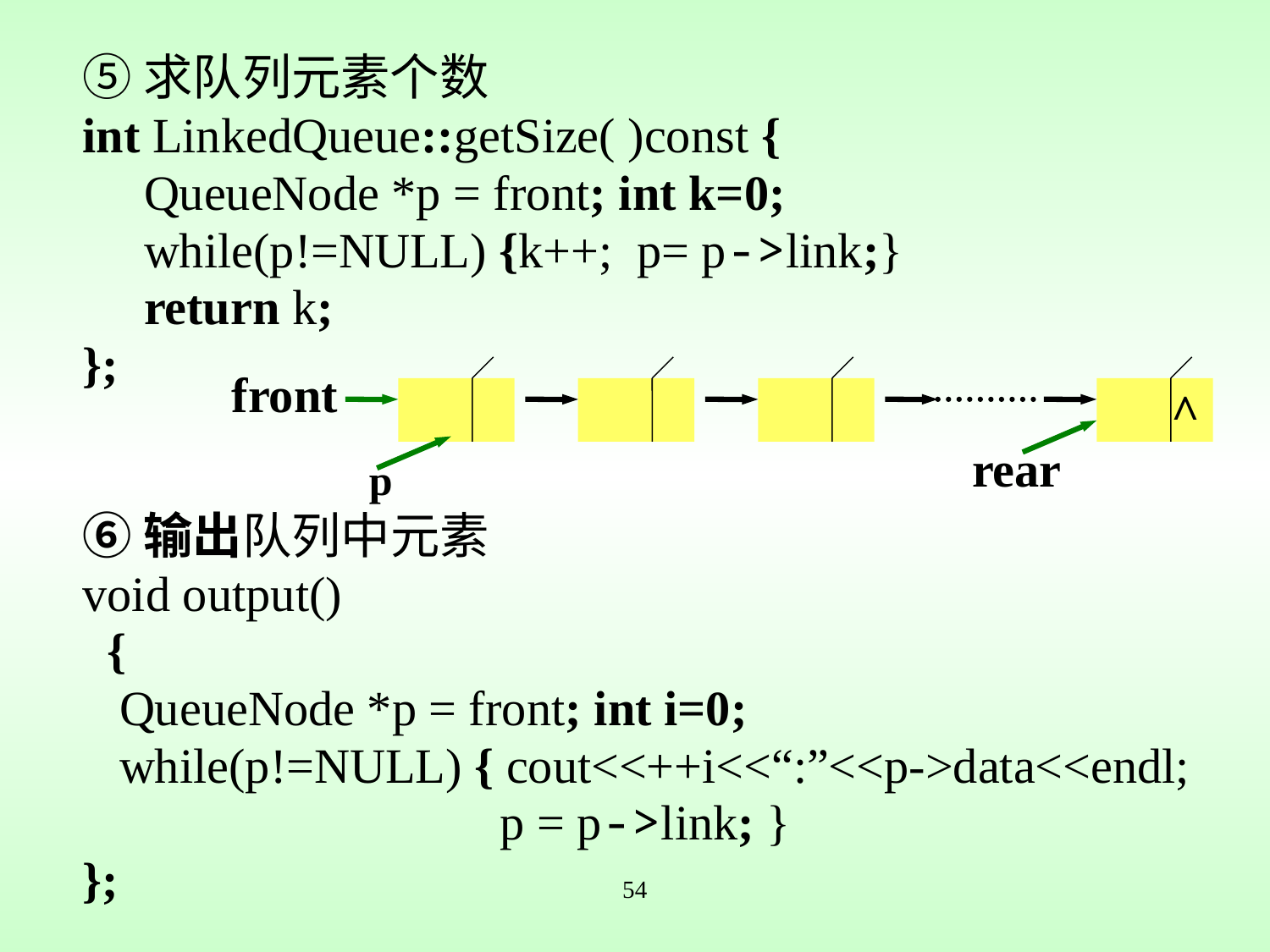

⑤求队列元素个数
int LinkedQueue::getSize( )const {
     QueueNode *p = front; int k=0;
     while(p!=NULL) {k++;  p= p->link;}
     return k;
};

⑥输出队列中元素
void output()
  {
   QueueNode *p = front; int i=0;
   while(p!=NULL) { cout<<++i<<“:”<<p->data<<endl;
                                  p = p->link; }
};
front

     ^

rear

    p
54